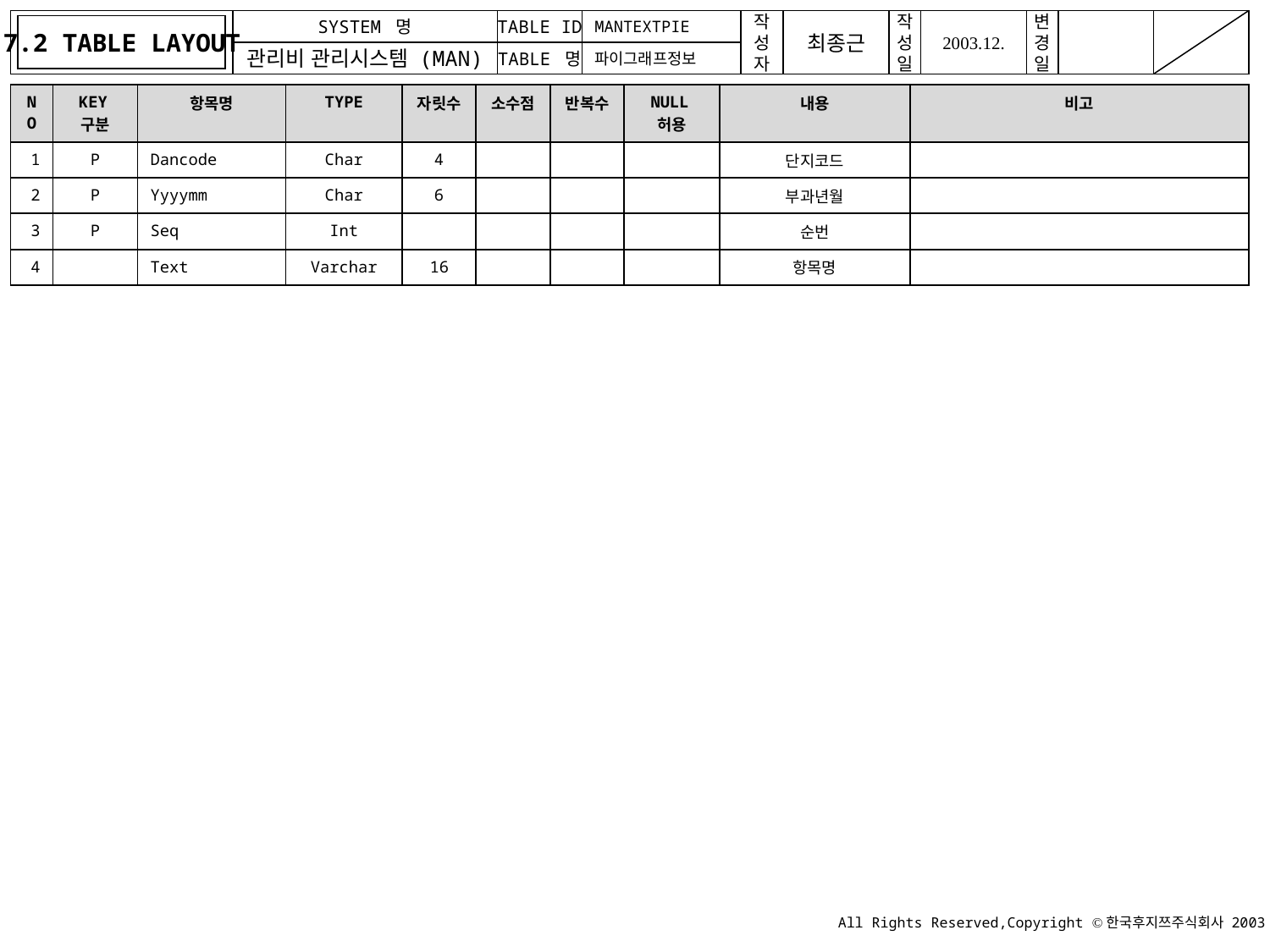

7.2 TABLE LAYOUT
MANTEXTPIE
파이그래프정보
| NO | KEY구분 | 항목명 | TYPE | 자릿수 | 소수점 | 반복수 | NULL허용 | 내용 | 비고 |
| --- | --- | --- | --- | --- | --- | --- | --- | --- | --- |
| 1 | P | Dancode | Char | 4 |  |  |  | 단지코드 |  |
| 2 | P | Yyyymm | Char | 6 |  |  |  | 부과년월 |  |
| 3 | P | Seq | Int |  |  |  |  | 순번 |  |
| 4 |  | Text | Varchar | 16 |  |  |  | 항목명 |  |